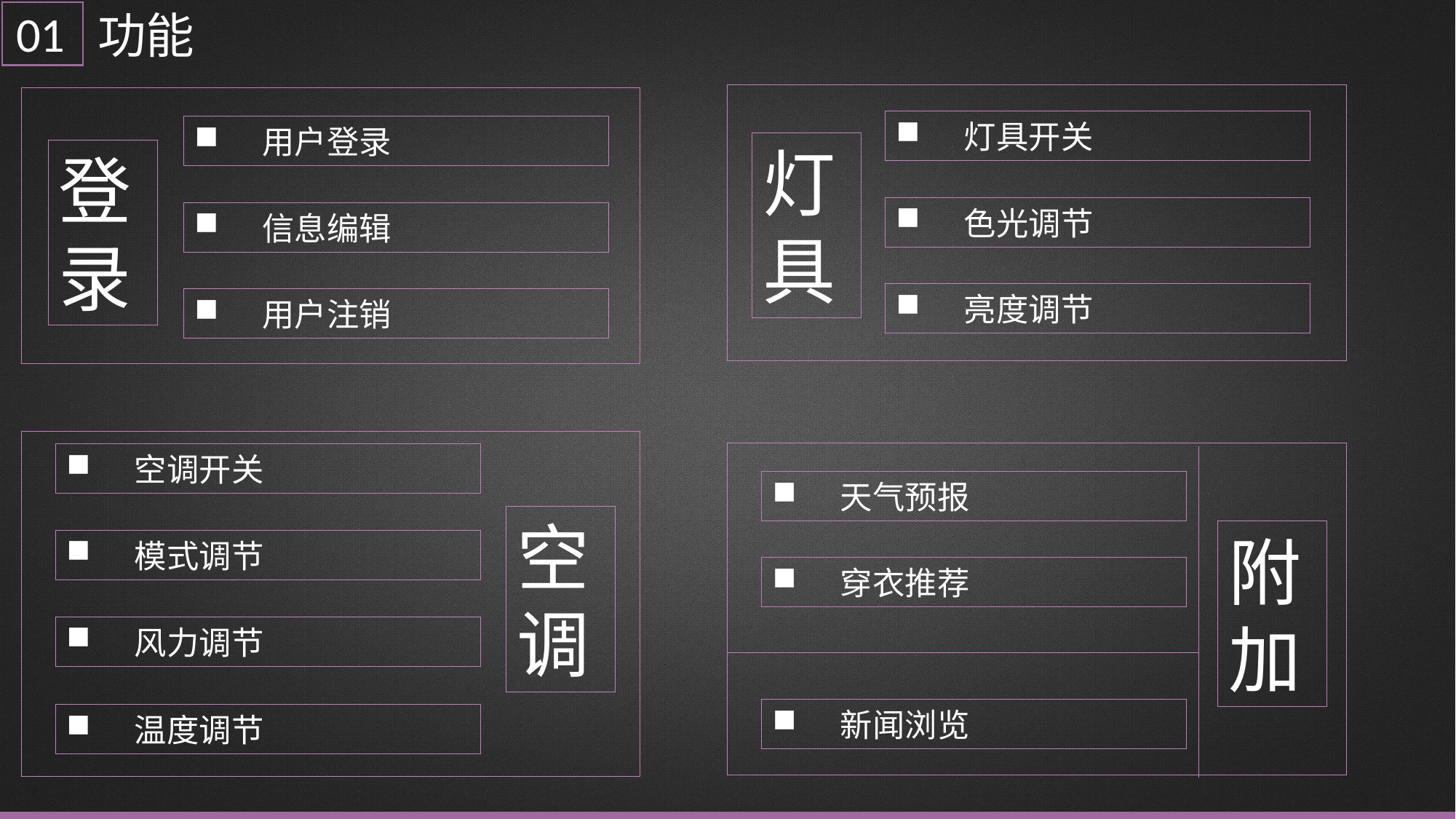

功能
01

  灯具开关
  用户登录
灯具
登录
  色光调节
  信息编辑
  亮度调节
  用户注销

  空调开关
  天气预报
空调
附加
  模式调节
  穿衣推荐
  风力调节
  新闻浏览
  温度调节